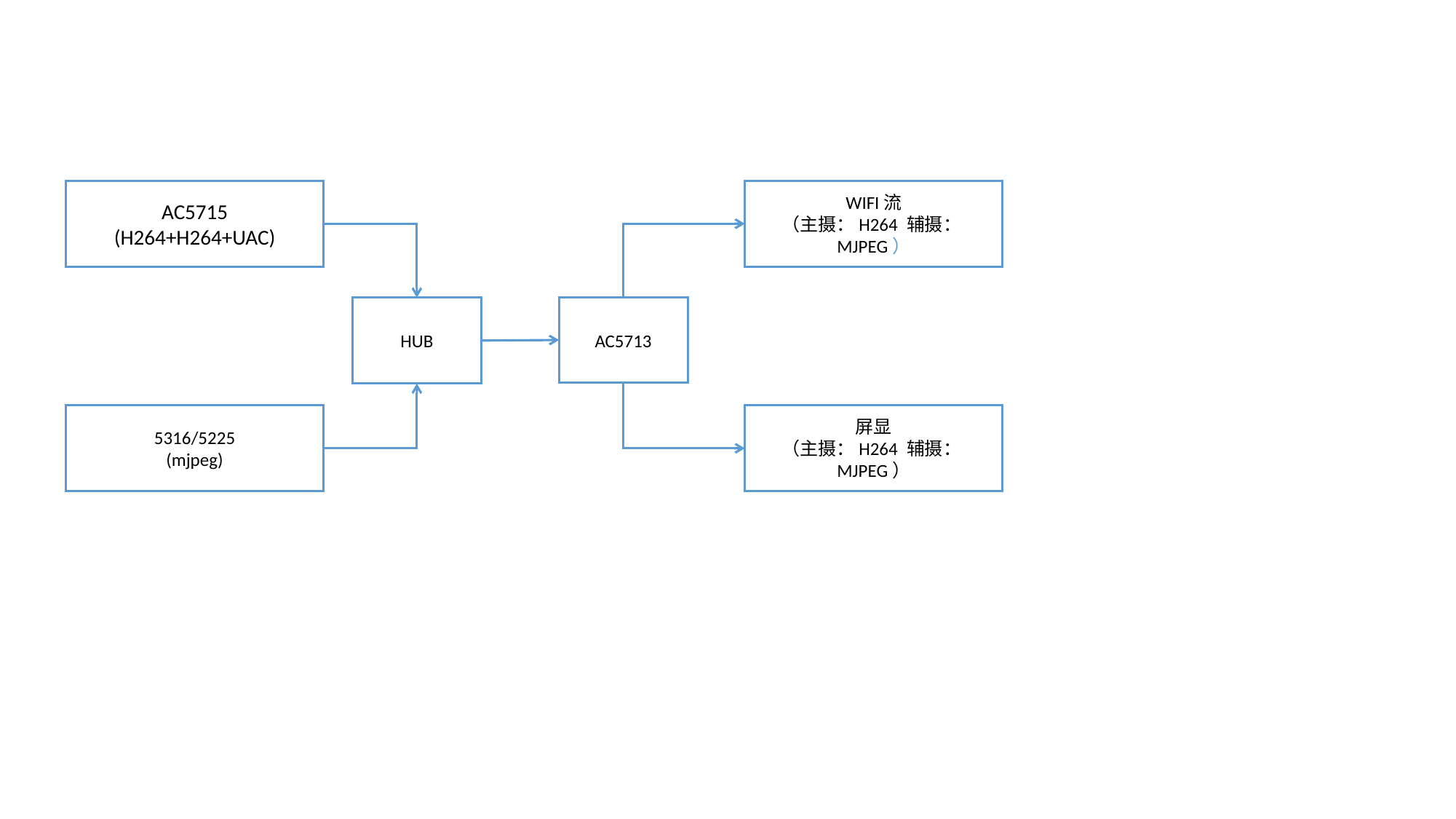

AC5715
(H264+H264+UAC)
WIFI流
（主摄：H264 辅摄：MJPEG）
HUB
AC5713
5316/5225
(mjpeg)
屏显
（主摄：H264 辅摄：MJPEG）